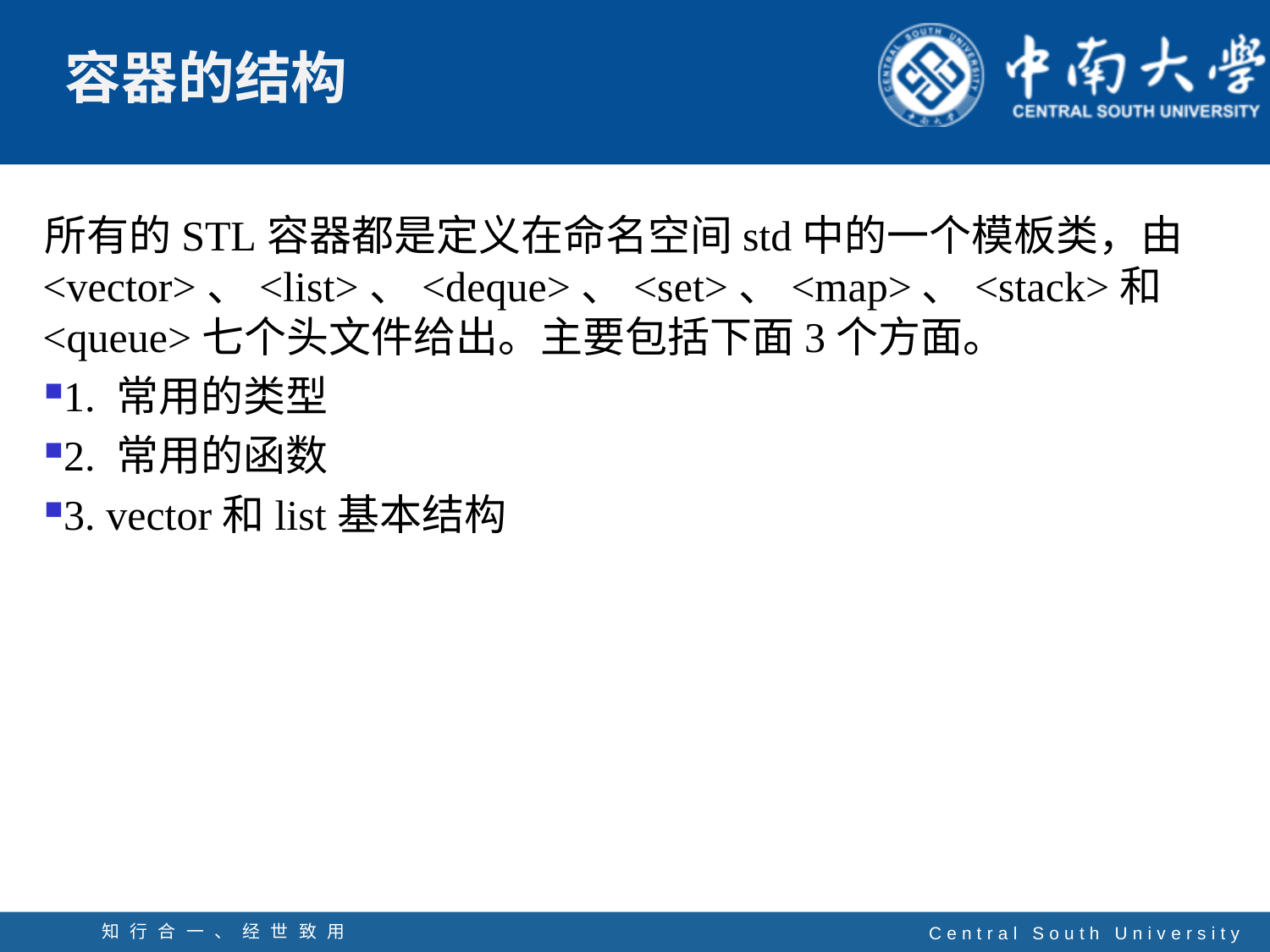

所有的STL容器都是定义在命名空间std中的一个模板类，由<vector>、<list>、<deque>、<set>、<map>、<stack>和<queue>七个头文件给出。主要包括下面3个方面。
1. 常用的类型
2. 常用的函数
3. vector和list基本结构

知行合一、经世致用
自强不息 厚德载物
Central South University
10